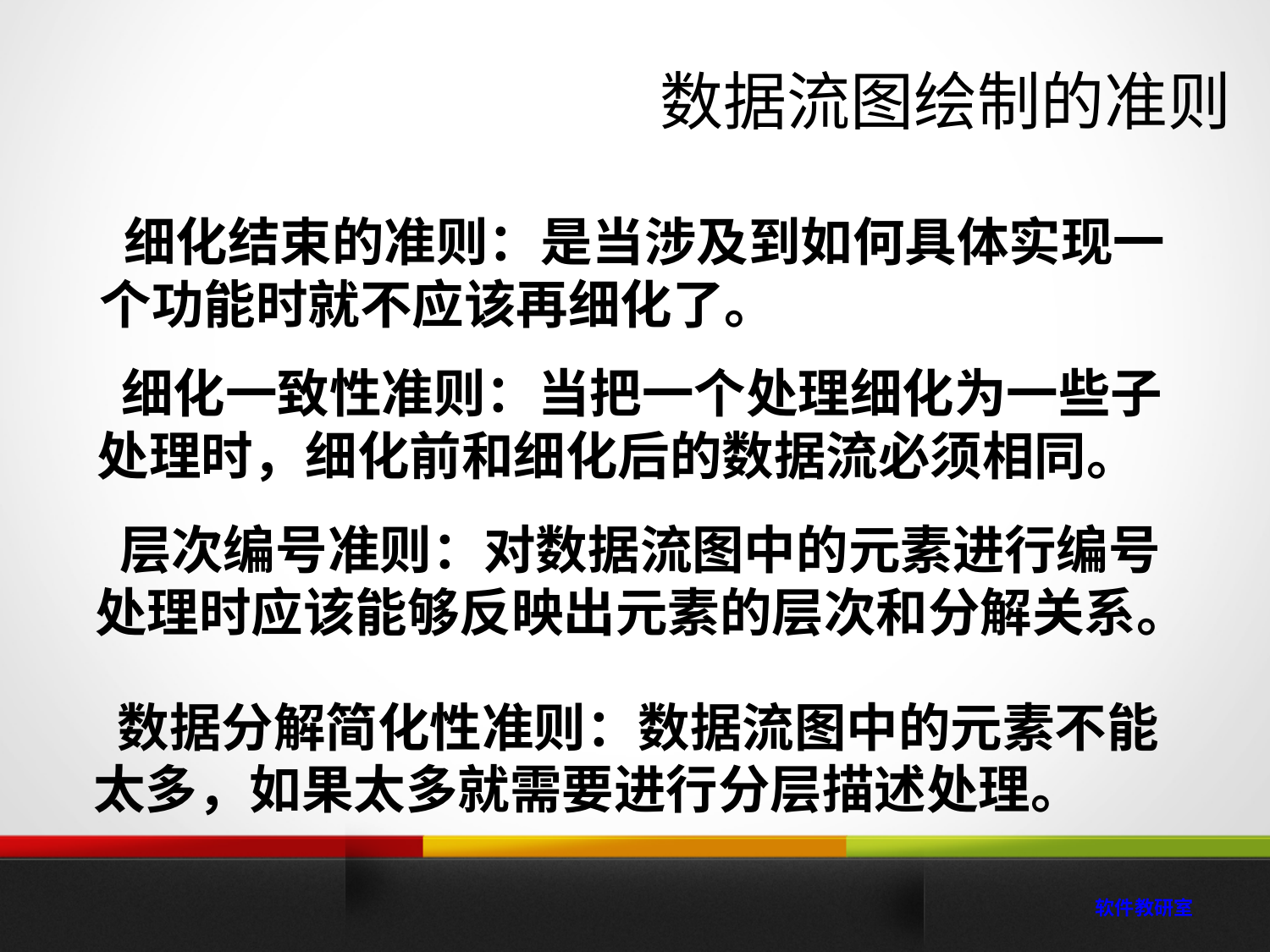

# 数据流图绘制的准则
 细化结束的准则：是当涉及到如何具体实现一个功能时就不应该再细化了。

 细化一致性准则：当把一个处理细化为一些子处理时，细化前和细化后的数据流必须相同。
 层次编号准则：对数据流图中的元素进行编号处理时应该能够反映出元素的层次和分解关系。
 数据分解简化性准则：数据流图中的元素不能太多，如果太多就需要进行分层描述处理。
                                     软件教研室